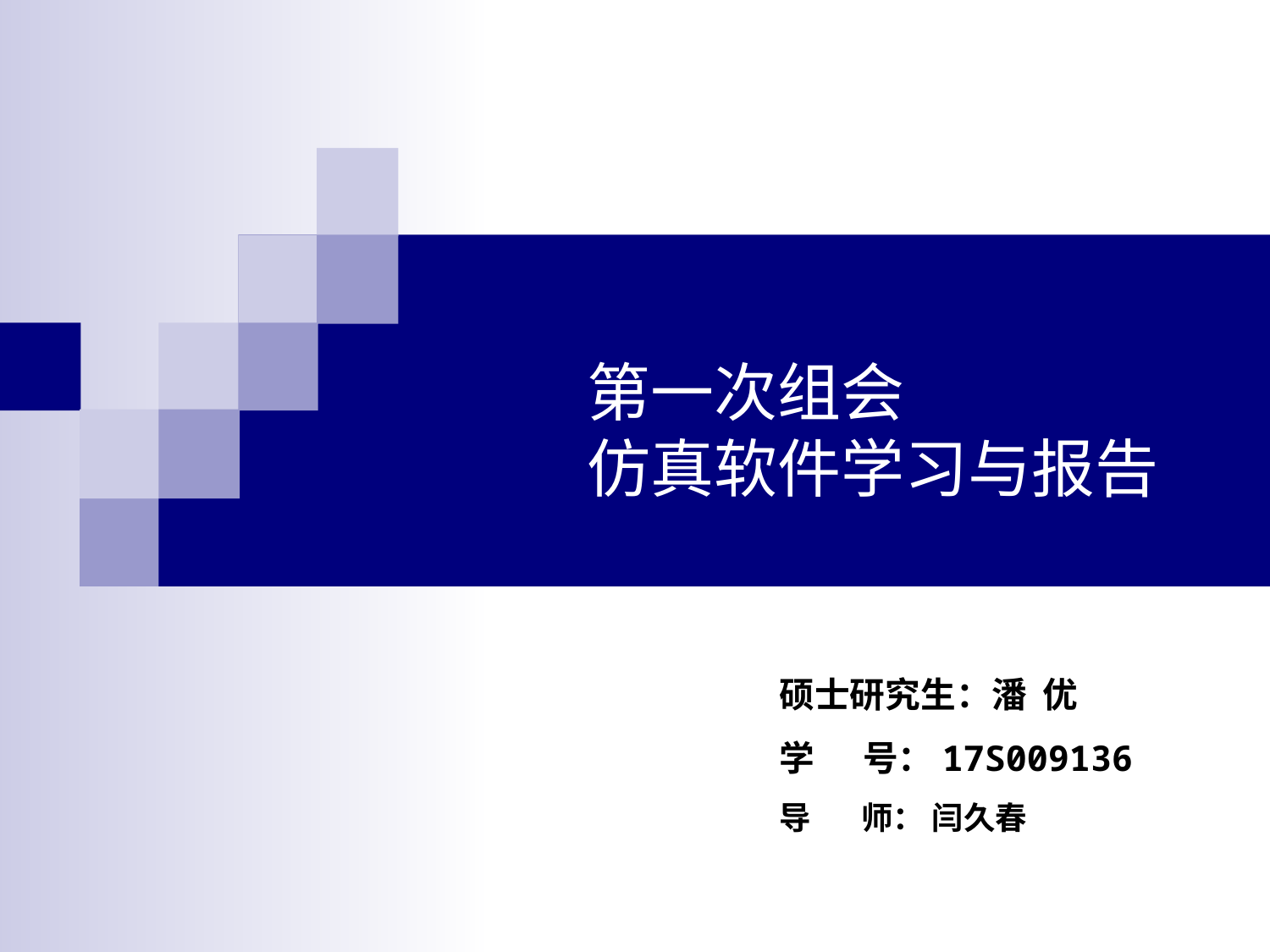

第一次组会
仿真软件学习与报告
硕士研究生：潘  优
学      号：17S009136
导       师： 闫久春